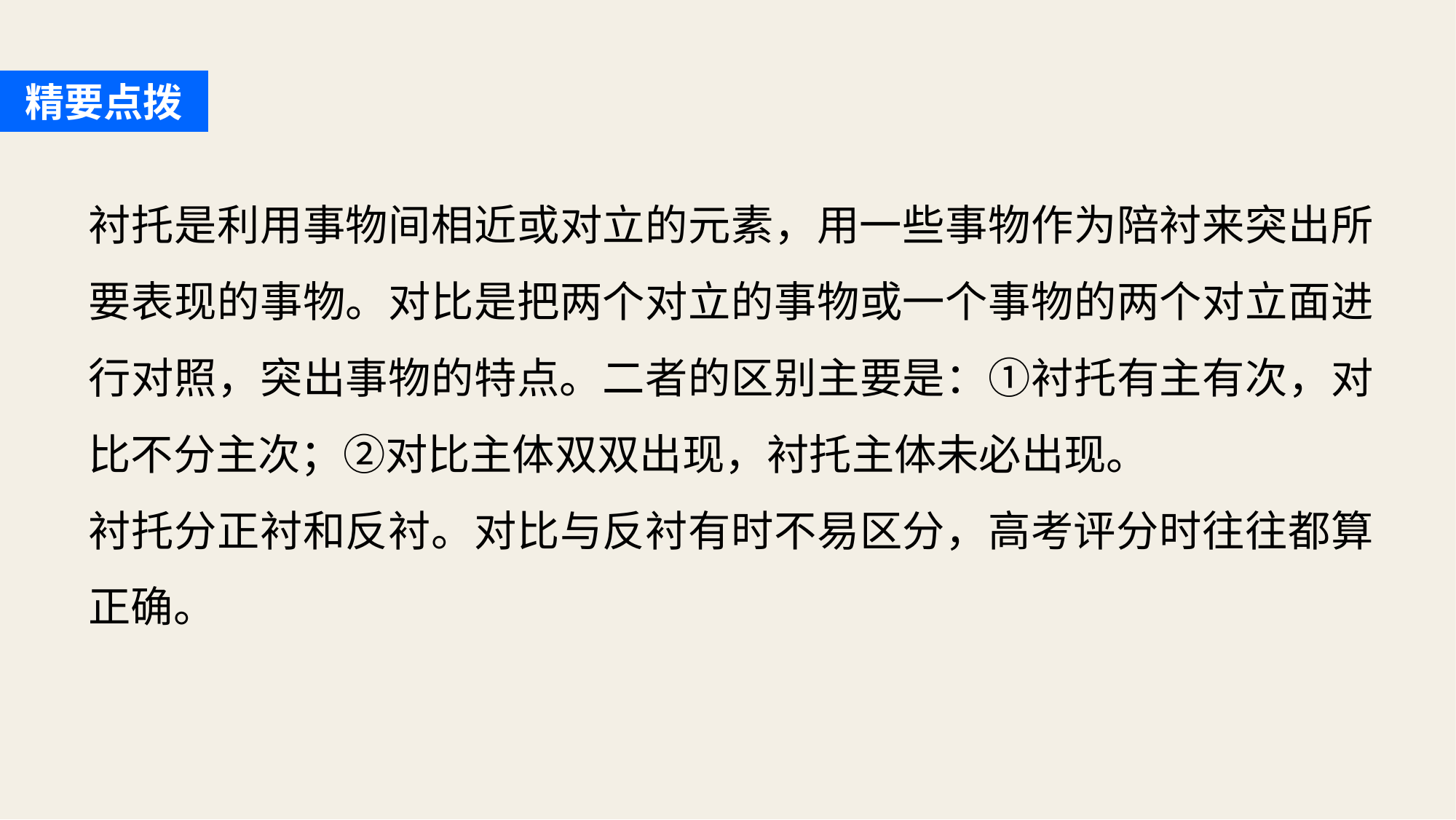

精要点拨
衬托是利用事物间相近或对立的元素，用一些事物作为陪衬来突出所要表现的事物。对比是把两个对立的事物或一个事物的两个对立面进行对照，突出事物的特点。二者的区别主要是：①衬托有主有次，对比不分主次；②对比主体双双出现，衬托主体未必出现。
衬托分正衬和反衬。对比与反衬有时不易区分，高考评分时往往都算正确。